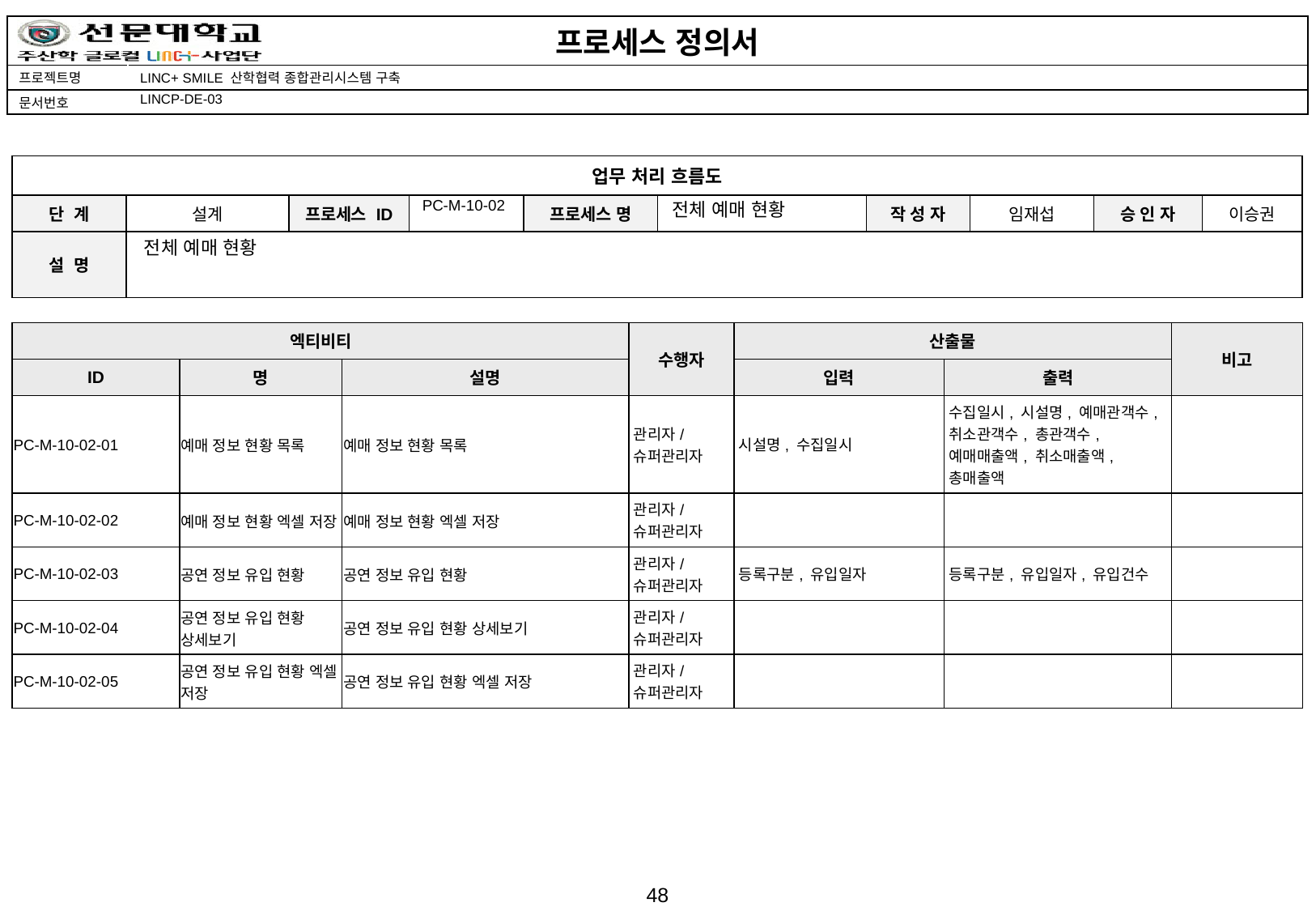

PC-M-10-02
전체 예매 현황
전체 예매 현황
| 엑티비티 |  |  | 수행자 | 산출물 |  | 비고 |
| --- | --- | --- | --- | --- | --- | --- |
| ID | 명 | 설명 |  | 입력 | 출력 |  |
| PC-M-10-02-01 | 예매 정보 현황 목록 | 예매 정보 현황 목록 | 관리자/슈퍼관리자 | 시설명, 수집일시 | 수집일시, 시설명, 예매관객수, 취소관객수, 총관객수, 예매매출액, 취소매출액, 총매출액 |  |
| PC-M-10-02-02 | 예매 정보 현황 엑셀 저장 | 예매 정보 현황 엑셀 저장 | 관리자/슈퍼관리자 |  |  |  |
| PC-M-10-02-03 | 공연 정보 유입 현황 | 공연 정보 유입 현황 | 관리자/슈퍼관리자 | 등록구분, 유입일자 | 등록구분, 유입일자, 유입건수 |  |
| PC-M-10-02-04 | 공연 정보 유입 현황 상세보기 | 공연 정보 유입 현황 상세보기 | 관리자/슈퍼관리자 |  |  |  |
| PC-M-10-02-05 | 공연 정보 유입 현황 엑셀 저장 | 공연 정보 유입 현황 엑셀 저장 | 관리자/슈퍼관리자 |  |  |  |